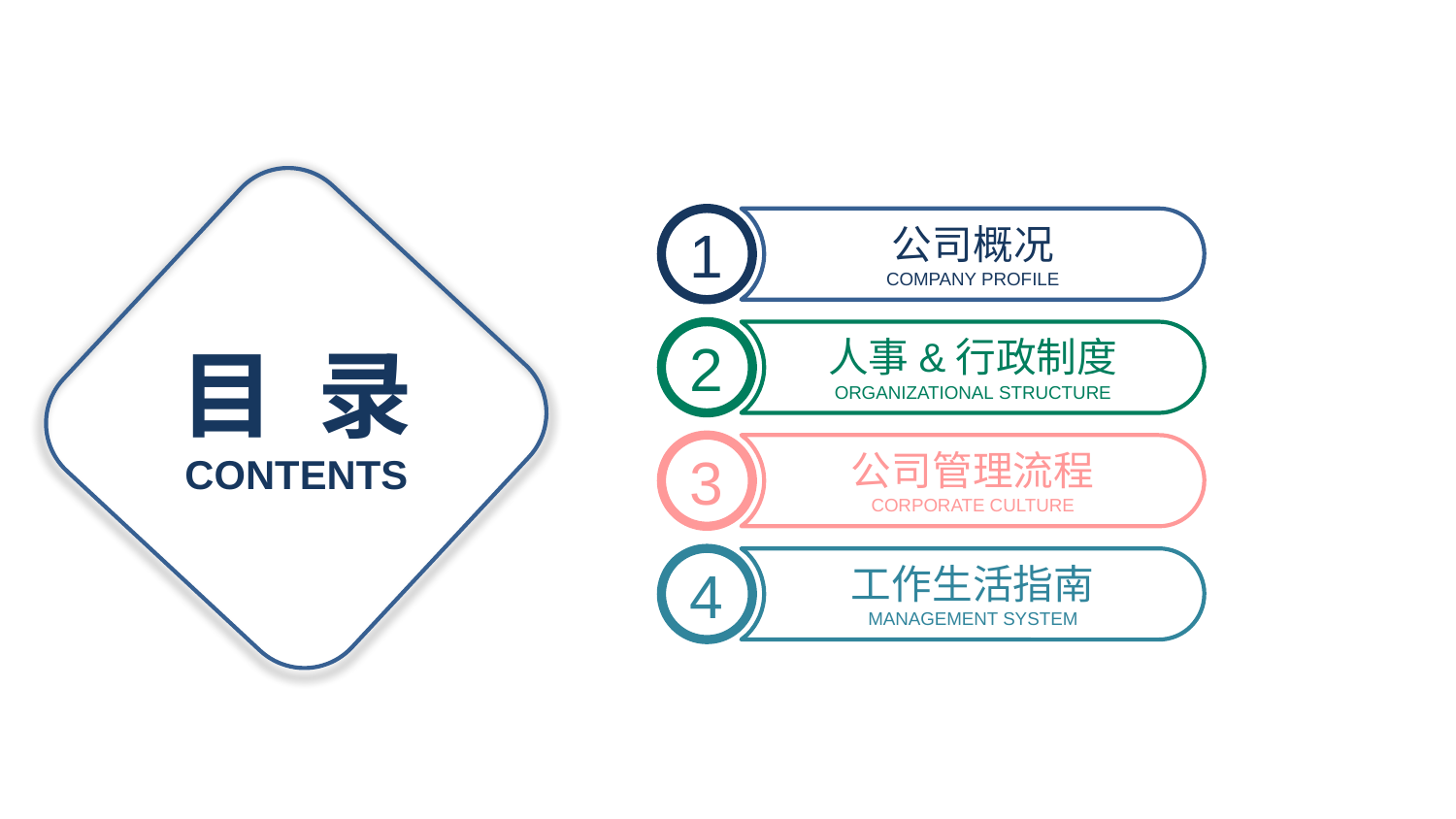

1
公司概况
COMPANY PROFILE

2
人事&行政制度
ORGANIZATIONAL STRUCTURE
目  录
3
公司管理流程
CORPORATE CULTURE
CONTENTS
4
工作生活指南
MANAGEMENT SYSTEM